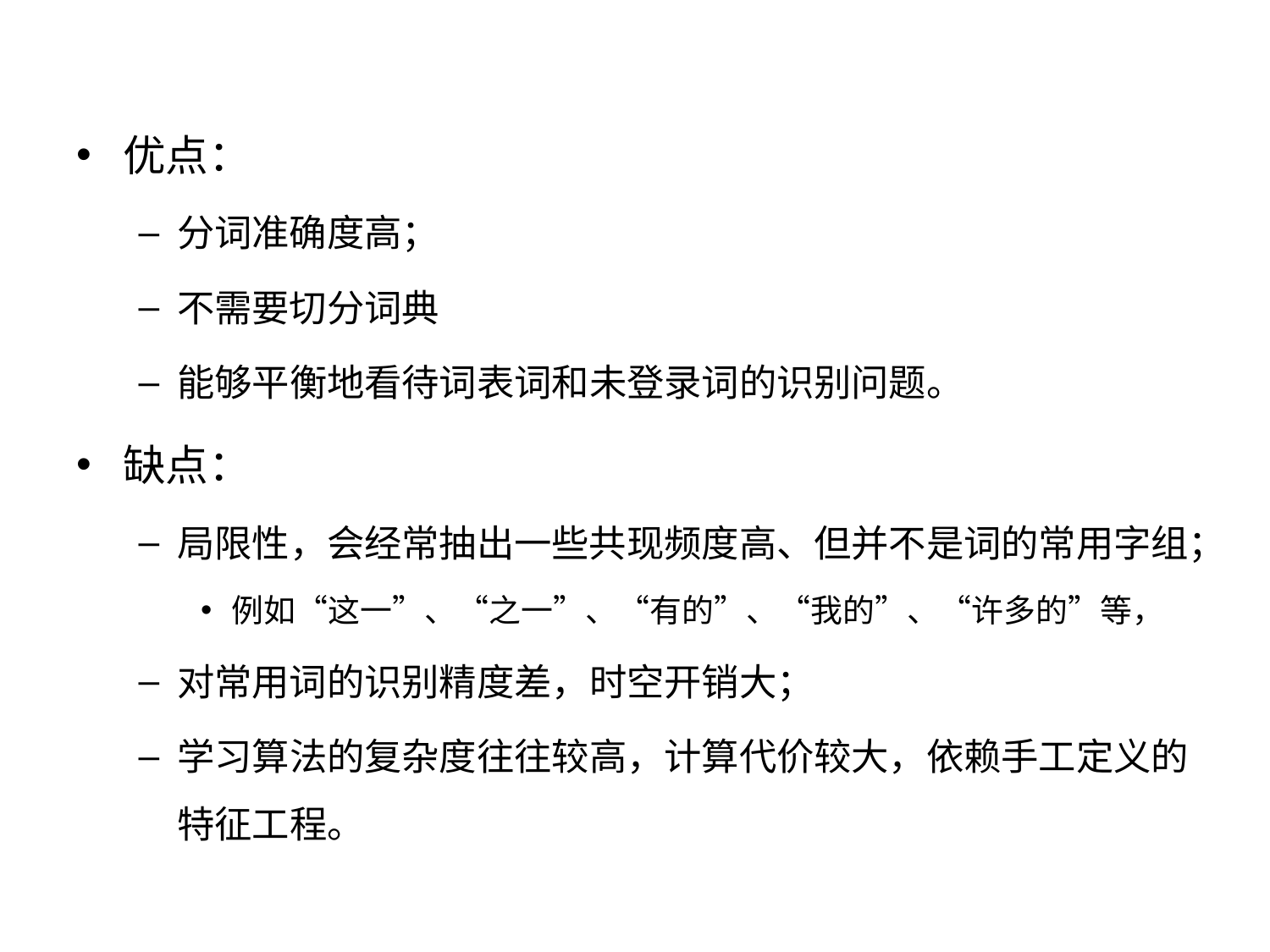

#
优点：
分词准确度高；
不需要切分词典
能够平衡地看待词表词和未登录词的识别问题。
缺点：
局限性，会经常抽出一些共现频度高、但并不是词的常用字组；
例如“这一”、“之一”、“有的”、“我的”、“许多的”等，
对常用词的识别精度差，时空开销大；
学习算法的复杂度往往较高，计算代价较大，依赖手工定义的特征工程。